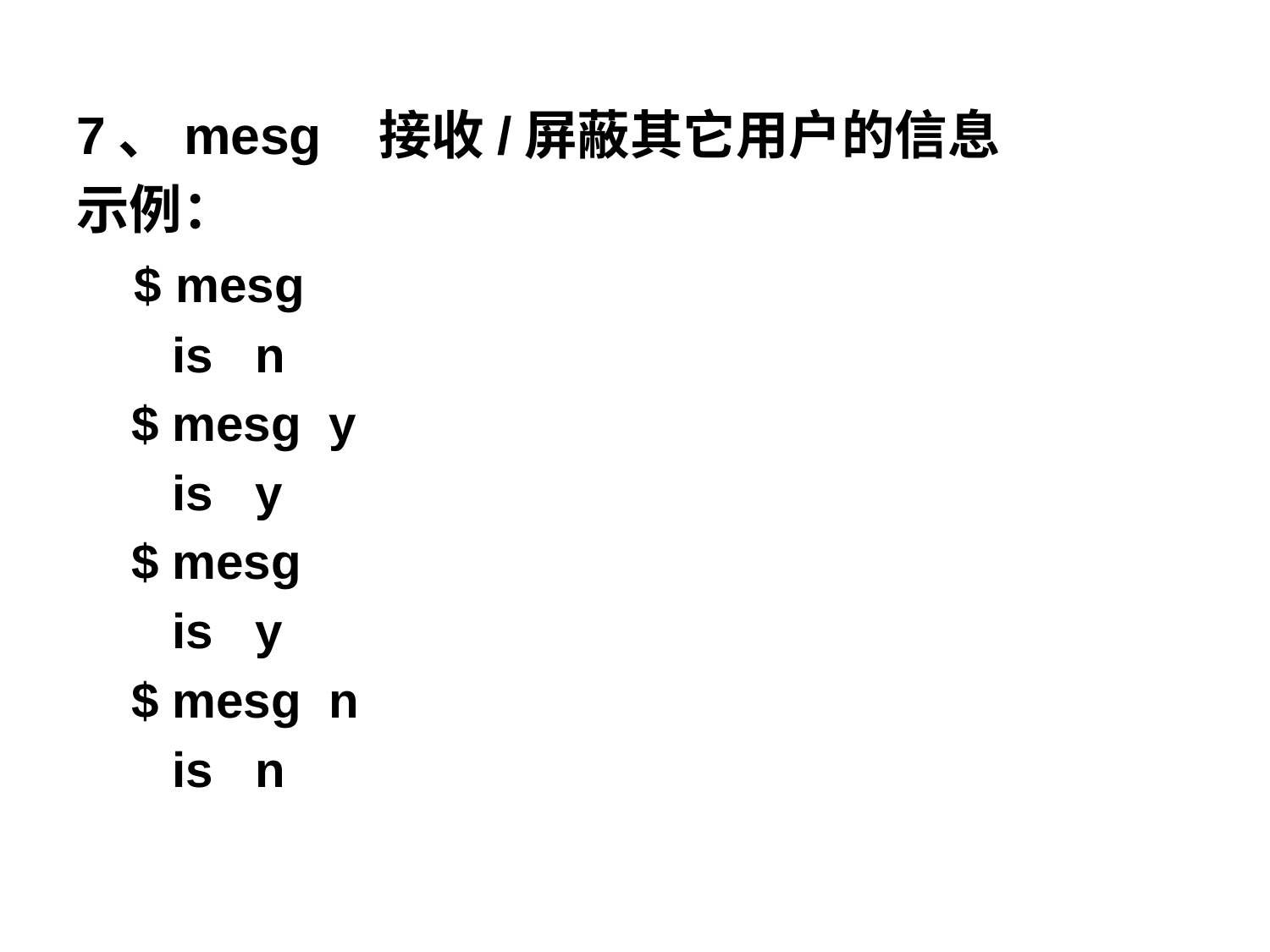

# 7、mesg   接收/屏蔽其它用户的信息
示例：
    $ mesg
       is   n
    $ mesg  y
       is   y
    $ mesg
       is   y
    $ mesg  n
       is   n